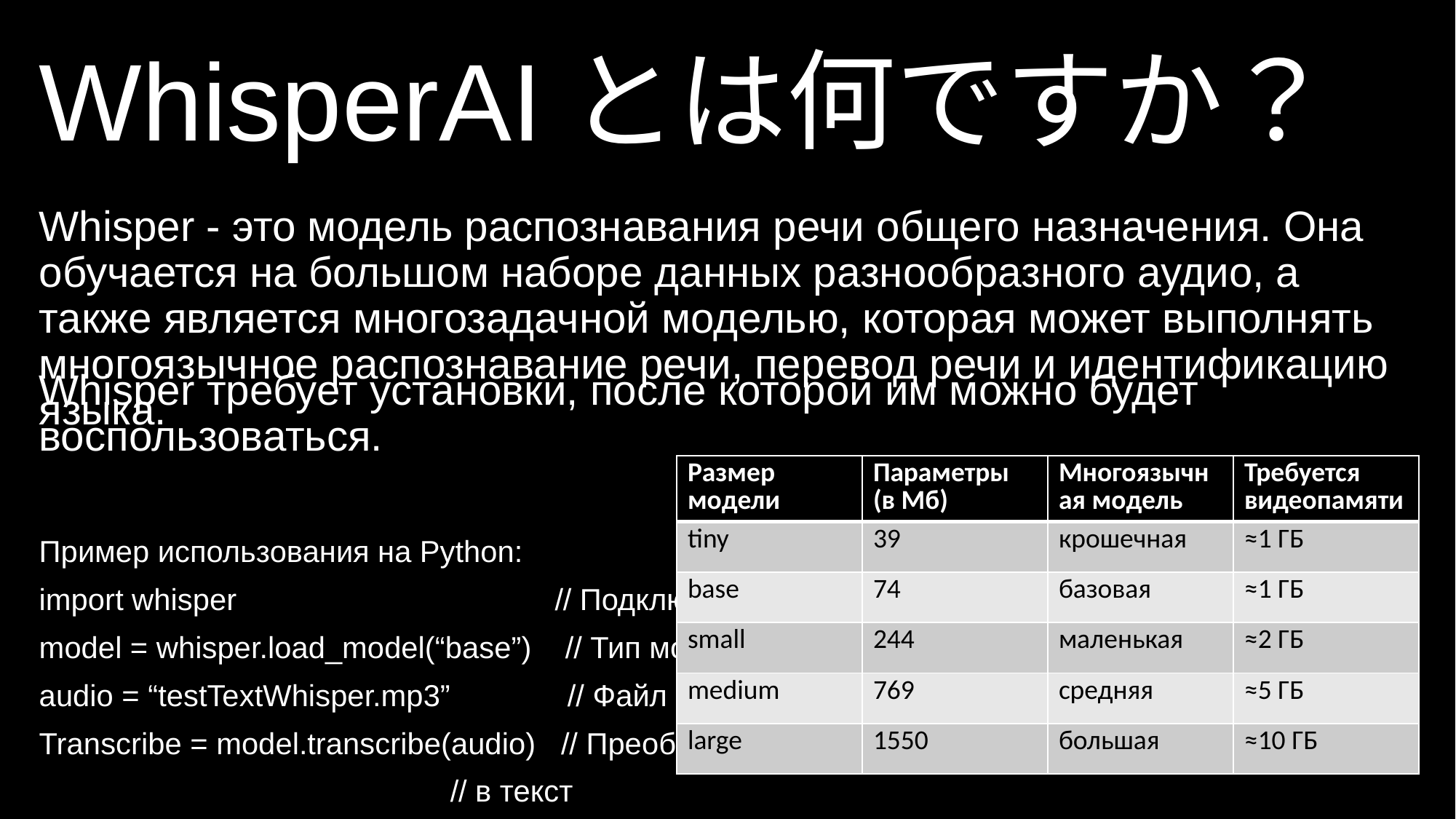

# WhisperAIとは何ですか？
Whisper - это модель распознавания речи общего назначения. Она обучается на большом наборе данных разнообразного аудио, а также является многозадачной моделью, которая может выполнять многоязычное распознавание речи, перевод речи и идентификацию языка..
Whisper требует установки, после которой им можно будет воспользоваться.

Пример использования на Python:
import whisper                                      // Подключаем whisper
model = whisper.load_model(“base”)    // Тип модели ->
audio = “testTextWhisper.mp3”              // Файл
Transcribe = model.transcribe(audio)   // Преобразование
			          // в текст
.
| Размер модели | Параметры (в Мб) | Многоязычная модель | Требуется видеопамяти |
| --- | --- | --- | --- |
| tiny | 39 | крошечная | ≈1 ГБ |
| base | 74 | базовая | ≈1 ГБ |
| small | 244 | маленькая | ≈2 ГБ |
| medium | 769 | средняя | ≈5 ГБ |
| large | 1550 | большая | ≈10 ГБ |